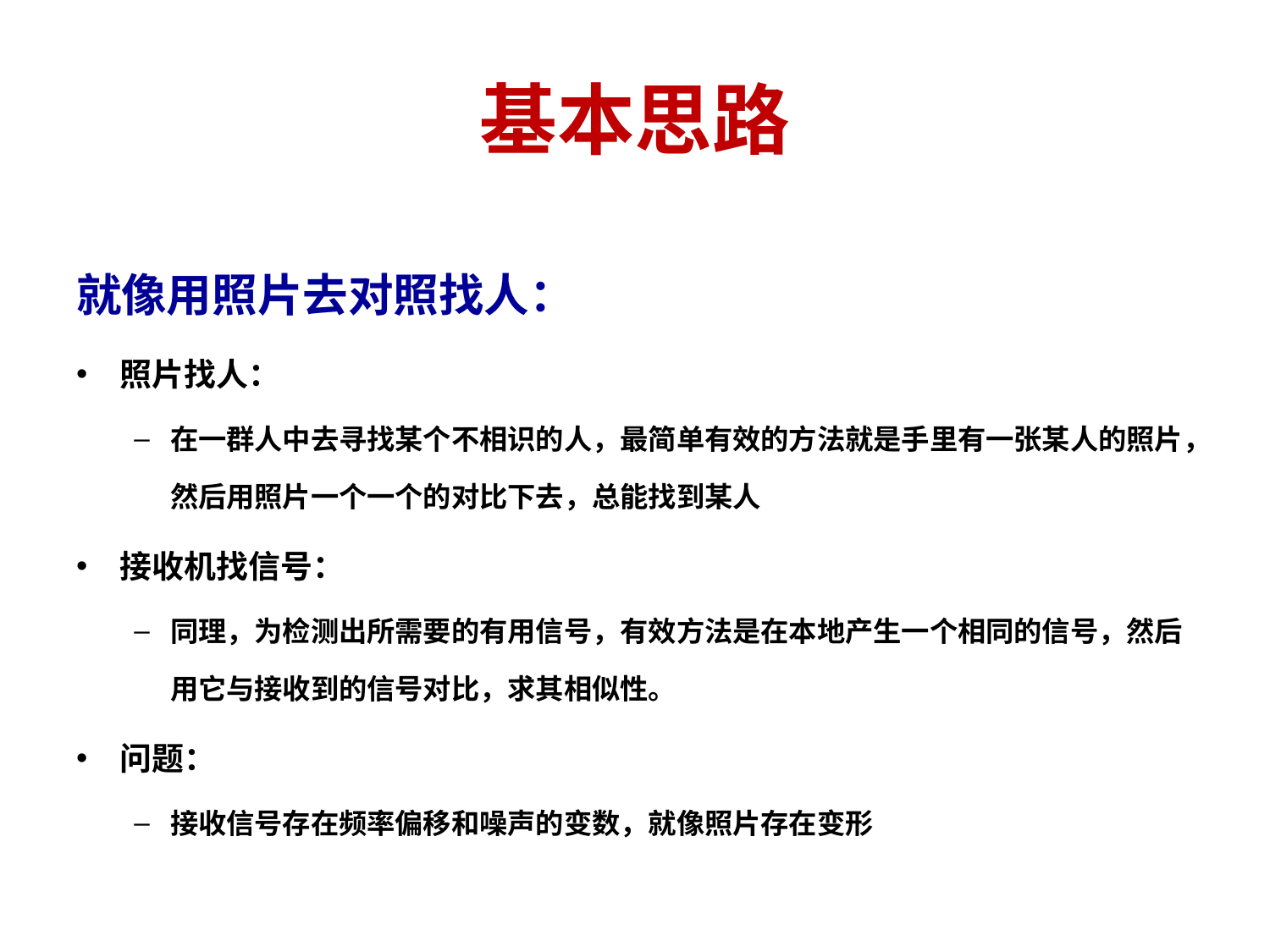

# 基本思路
就像用照片去对照找人：
照片找人：
在一群人中去寻找某个不相识的人，最简单有效的方法就是手里有一张某人的照片，然后用照片一个一个的对比下去，总能找到某人
接收机找信号：
同理，为检测出所需要的有用信号，有效方法是在本地产生一个相同的信号，然后用它与接收到的信号对比，求其相似性。
问题：
接收信号存在频率偏移和噪声的变数，就像照片存在变形